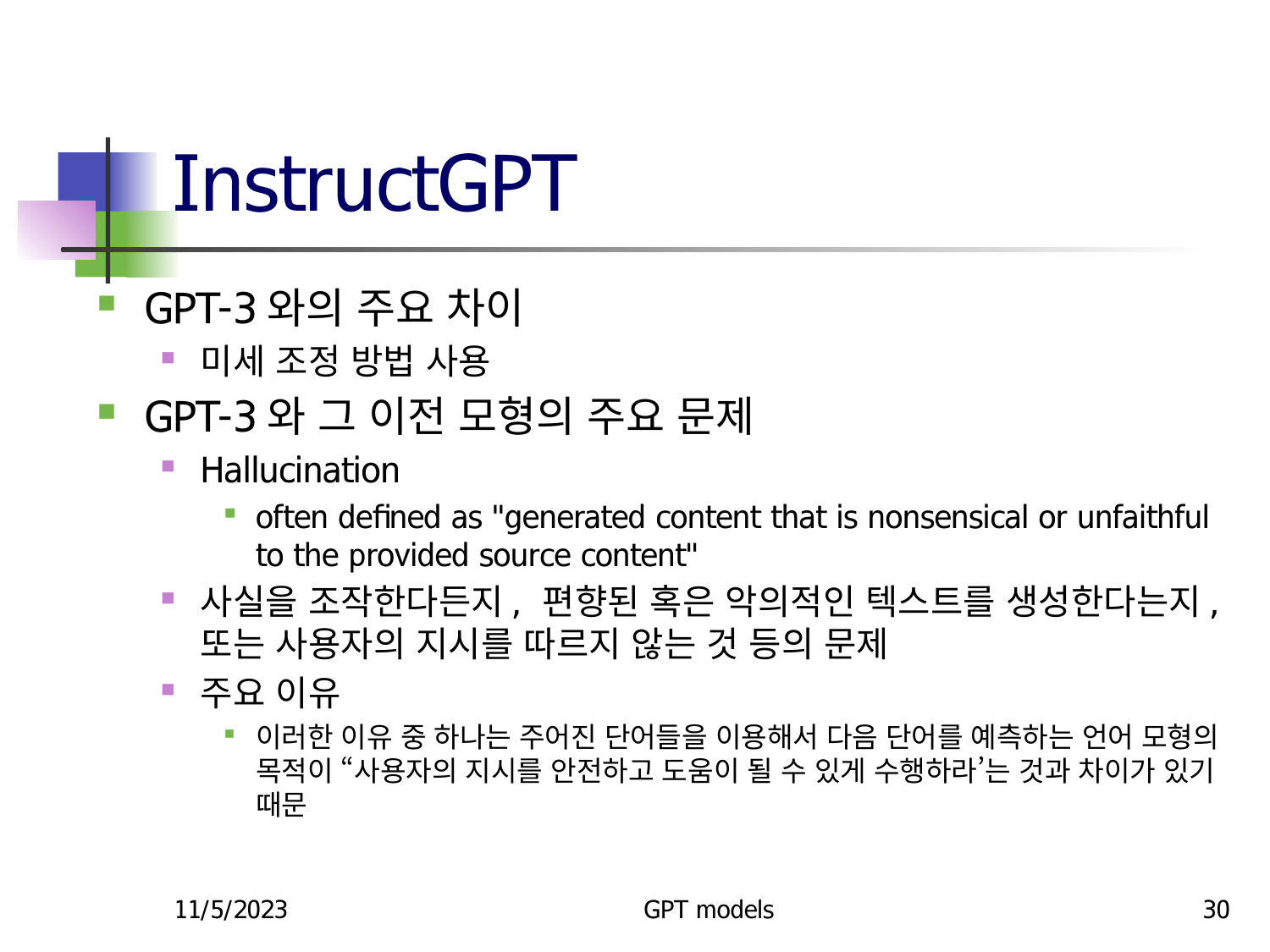

# InstructGPT
GPT-3와의 주요 차이
미세 조정 방법 사용
GPT-3와 그 이전 모형의 주요 문제
Hallucination
often defined as "generated content that is nonsensical or unfaithful to the provided source content"
사실을 조작한다든지, 편향된 혹은 악의적인 텍스트를 생성한다는지, 또는 사용자의 지시를 따르지 않는 것 등의 문제
주요 이유
이러한 이유 중 하나는 주어진 단어들을 이용해서 다음 단어를 예측하는 언어 모형의 목적이 “사용자의 지시를 안전하고 도움이 될 수 있게 수행하라’는 것과 차이가 있기 때문

11/5/2023
GPT models
30